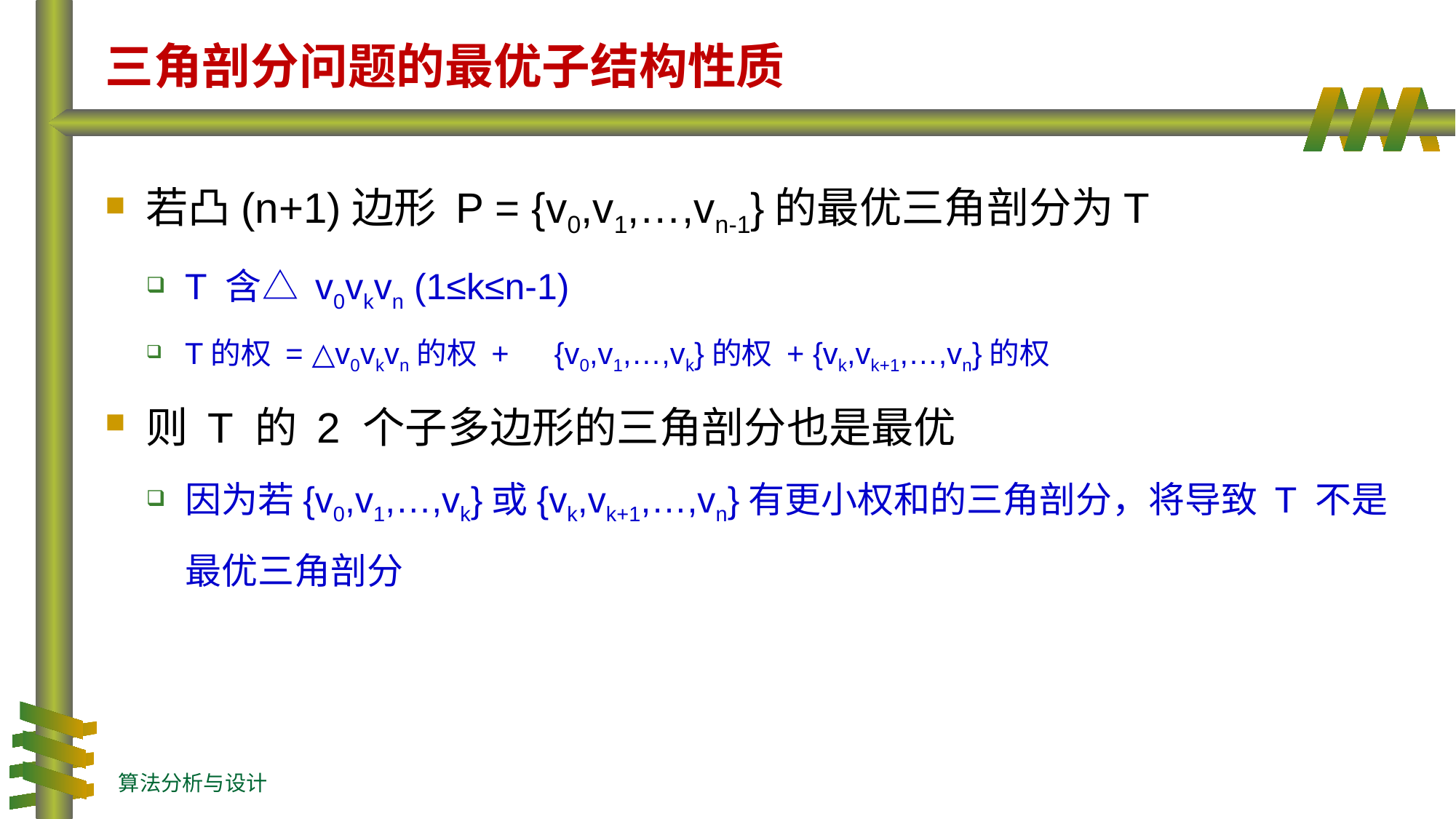

# 三角剖分问题的最优子结构性质
若凸(n+1)边形 P = {v0,v1,…,vn-1}的最优三角剖分为T
T 含△ v0vkvn (1≤k≤n-1)
T的权 = △v0vkvn的权 +　{v0,v1,…,vk}的权 + {vk,vk+1,…,vn}的权
则 T 的 2 个子多边形的三角剖分也是最优
因为若{v0,v1,…,vk}或{vk,vk+1,…,vn}有更小权和的三角剖分，将导致 T 不是最优三角剖分
算法分析与设计